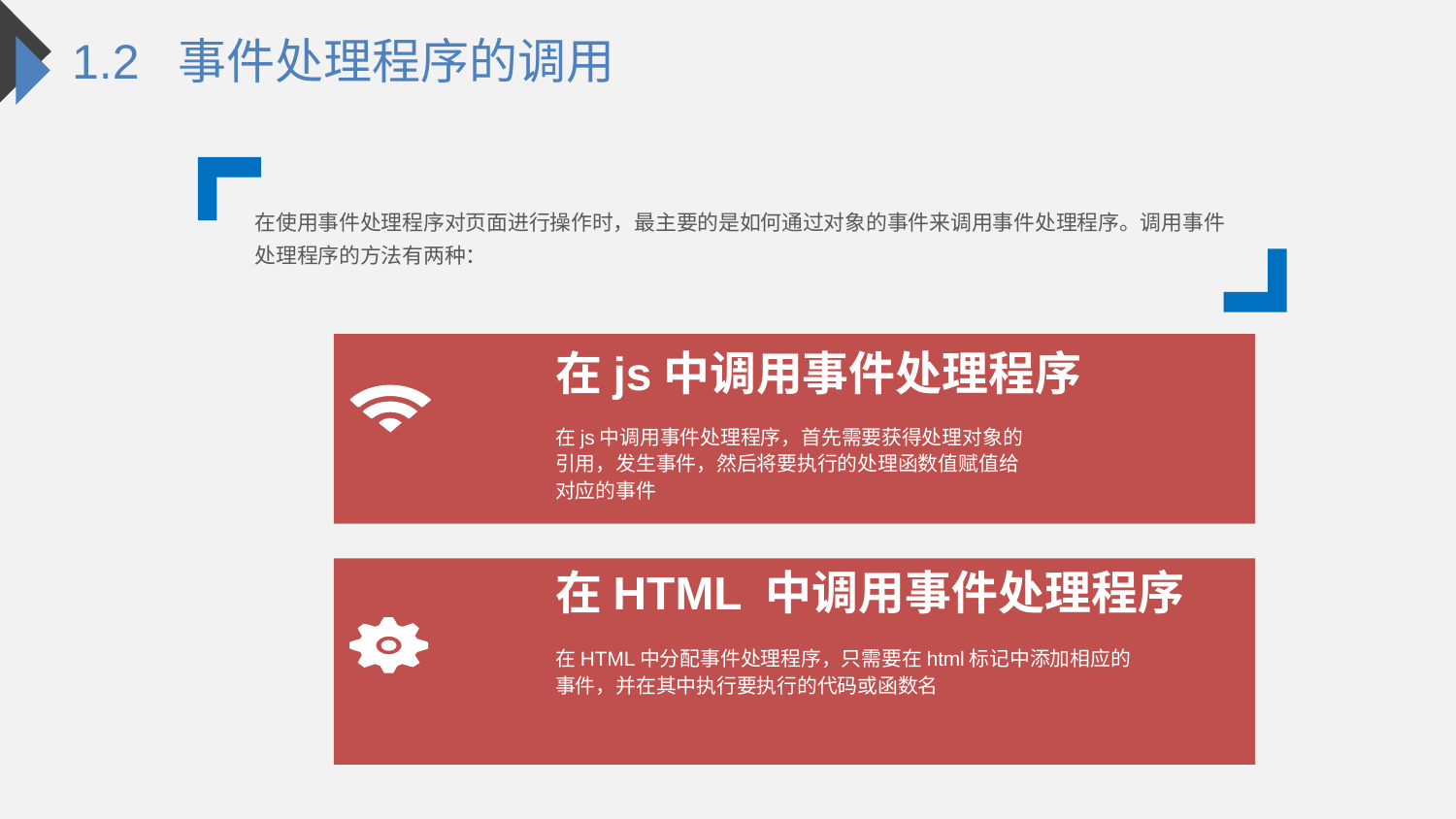

1.2  事件处理程序的调用

在使用事件处理程序对页面进行操作时，最主要的是如何通过对象的事件来调用事件处理程序。调用事件处理程序的方法有两种：

在js中调用事件处理程序

在js中调用事件处理程序，首先需要获得处理对象的引用，发生事件，然后将要执行的处理函数值赋值给对应的事件

在HTML 中调用事件处理程序

在HTML中分配事件处理程序，只需要在html标记中添加相应的事件，并在其中执行要执行的代码或函数名